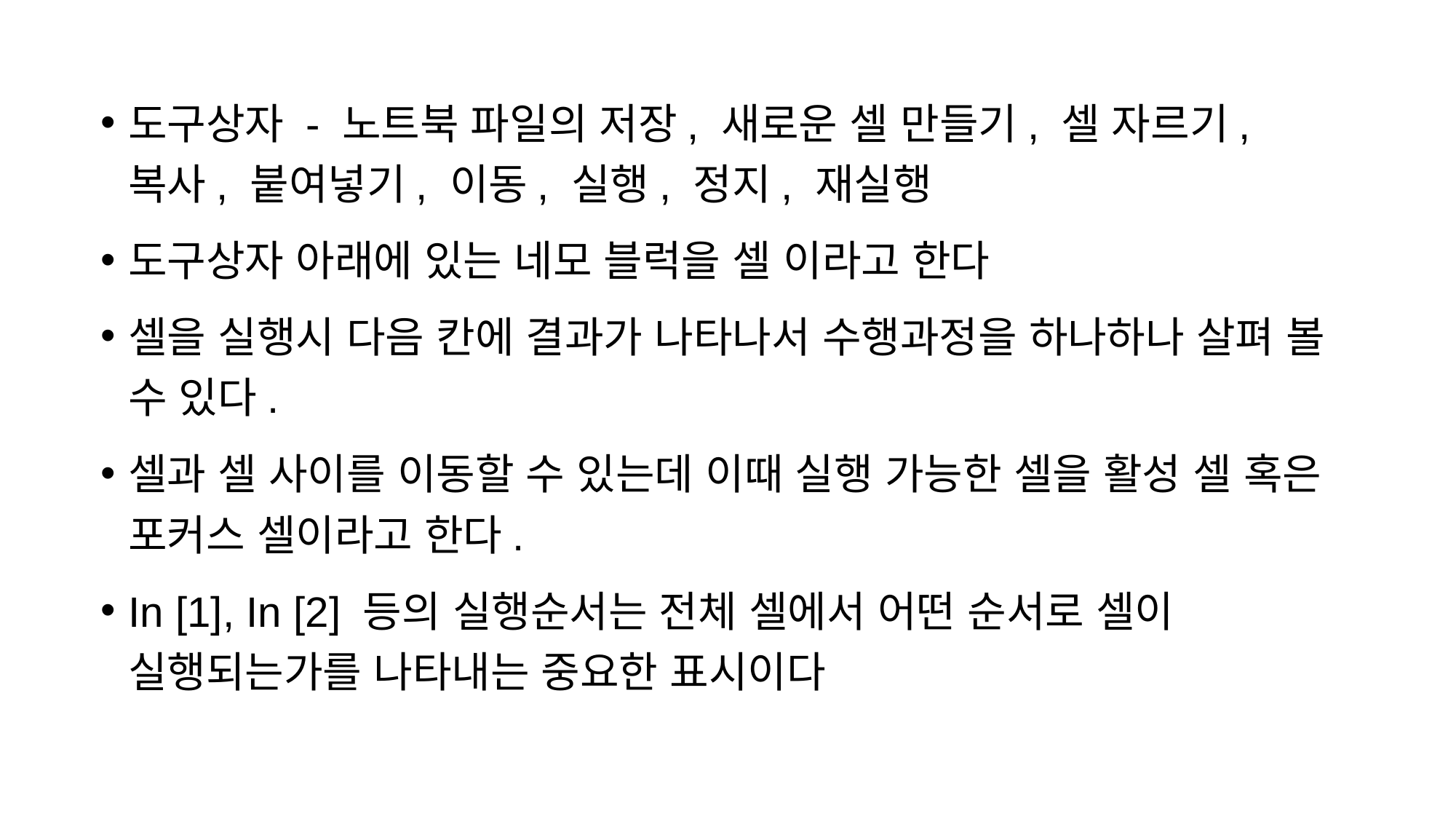

도구상자 - 노트북 파일의 저장, 새로운 셀 만들기, 셀 자르기, 복사, 붙여넣기, 이동, 실행, 정지, 재실행
도구상자 아래에 있는 네모 블럭을 셀 이라고 한다
셀을 실행시 다음 칸에 결과가 나타나서 수행과정을 하나하나 살펴 볼 수 있다.
셀과 셀 사이를 이동할 수 있는데 이때 실행 가능한 셀을 활성 셀 혹은 포커스 셀이라고 한다.
In [1], In [2] 등의 실행순서는 전체 셀에서 어떤 순서로 셀이 실행되는가를 나타내는 중요한 표시이다